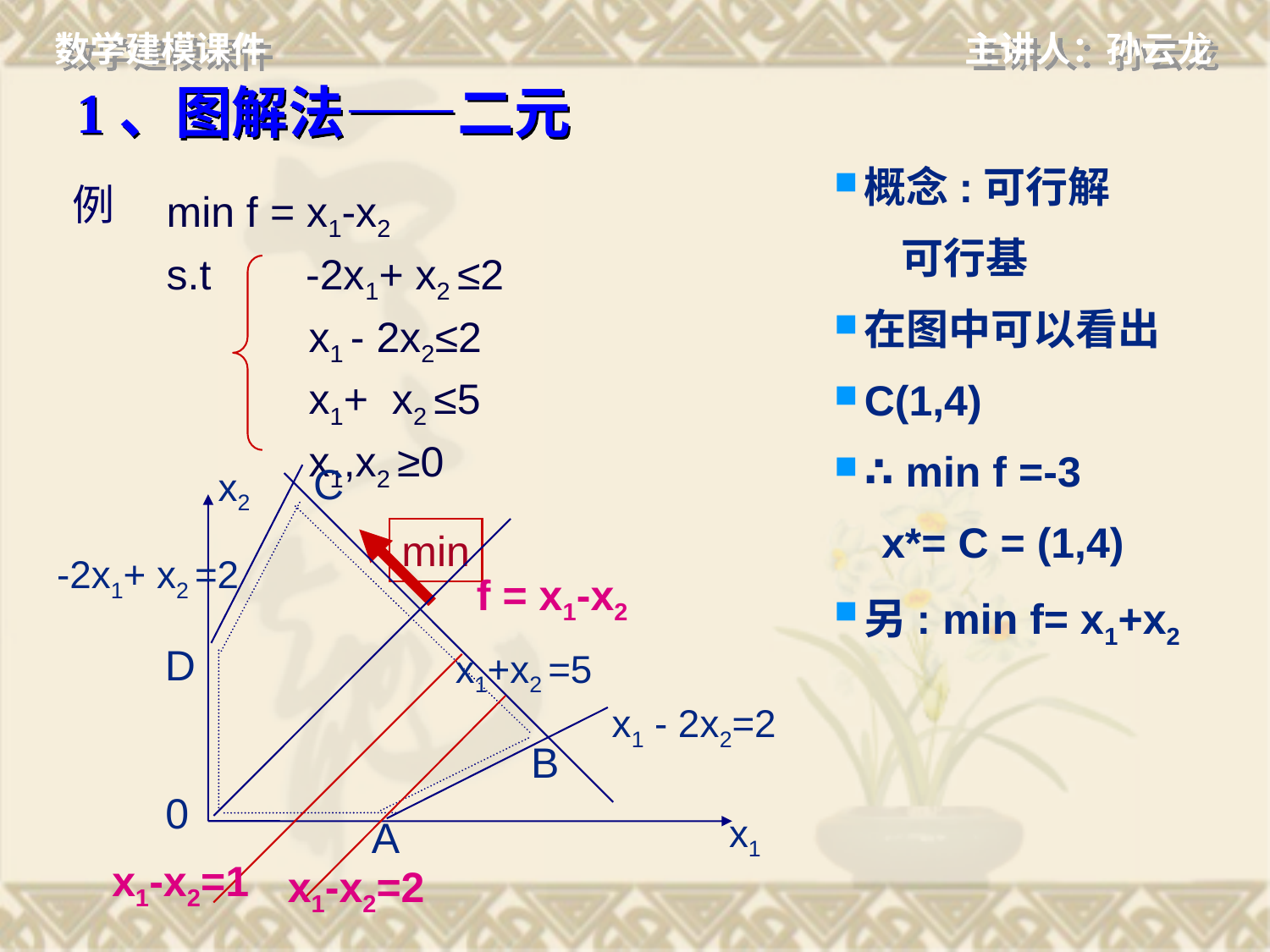

# 1、图解法——二元
概念:可行解
      可行基
在图中可以看出
C(1,4)
∴ min f =-3
    x*= C = (1,4)
另: min f= x1+x2
例
min f = x1-x2
s.t        -2x1+ x2 ≤2
            x1 - 2x2≤2
            x1+  x2 ≤5
            x1,x2 ≥0

C
x2

-2x1+ x2 =2
f = x1-x2
D
x1+x2 =5

x1 - 2x2=2

B
0
x1
A
x1-x2=1
x1-x2=2
min